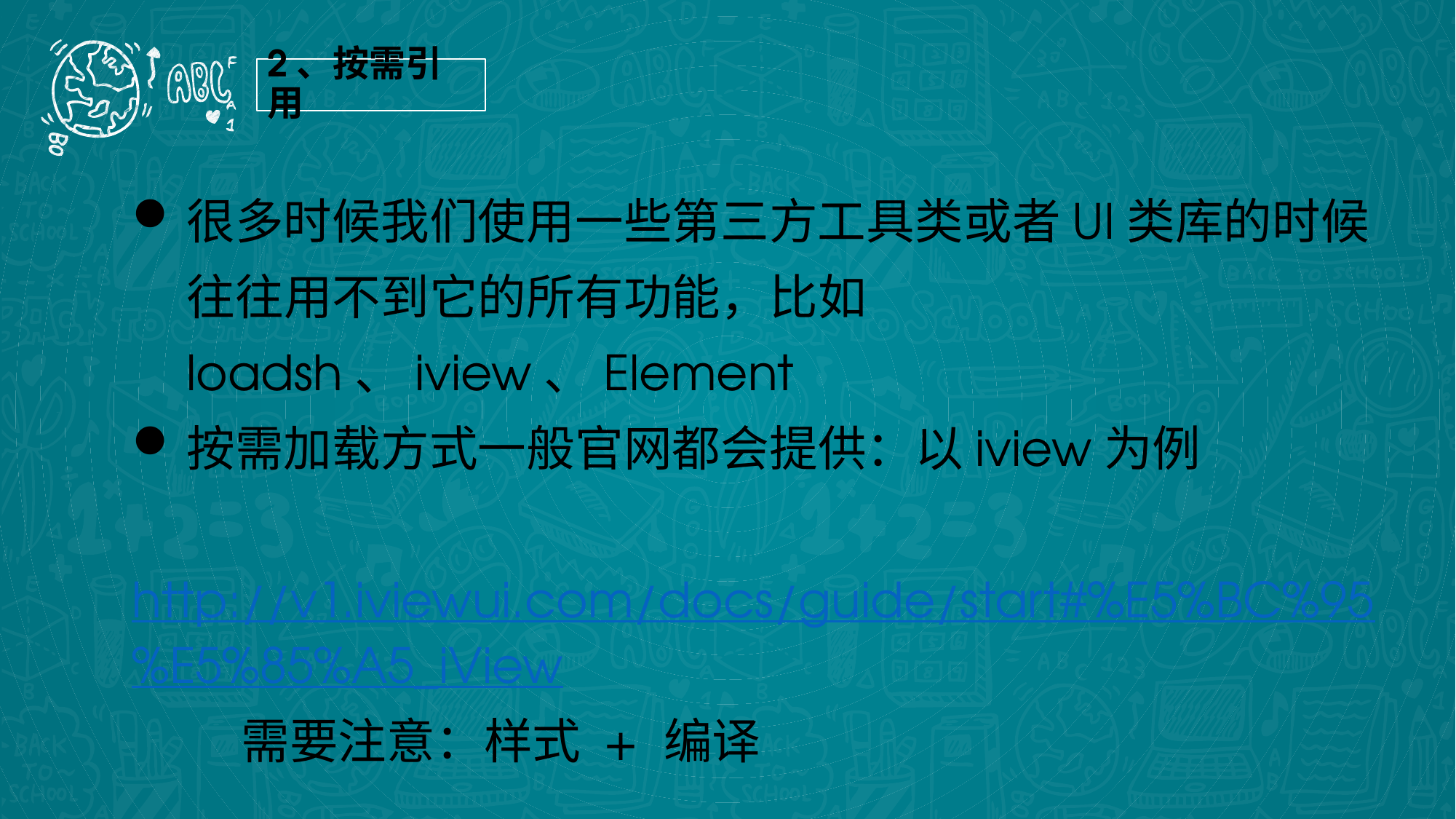

2、按需引用
很多时候我们使用一些第三方工具类或者UI类库的时候往往用不到它的所有功能，比如loadsh、iview、Element
按需加载方式一般官网都会提供：以iview为例
	http://v1.iviewui.com/docs/guide/start#%E5%BC%95%E5%85%A5_iView
	需要注意：样式 + 编译